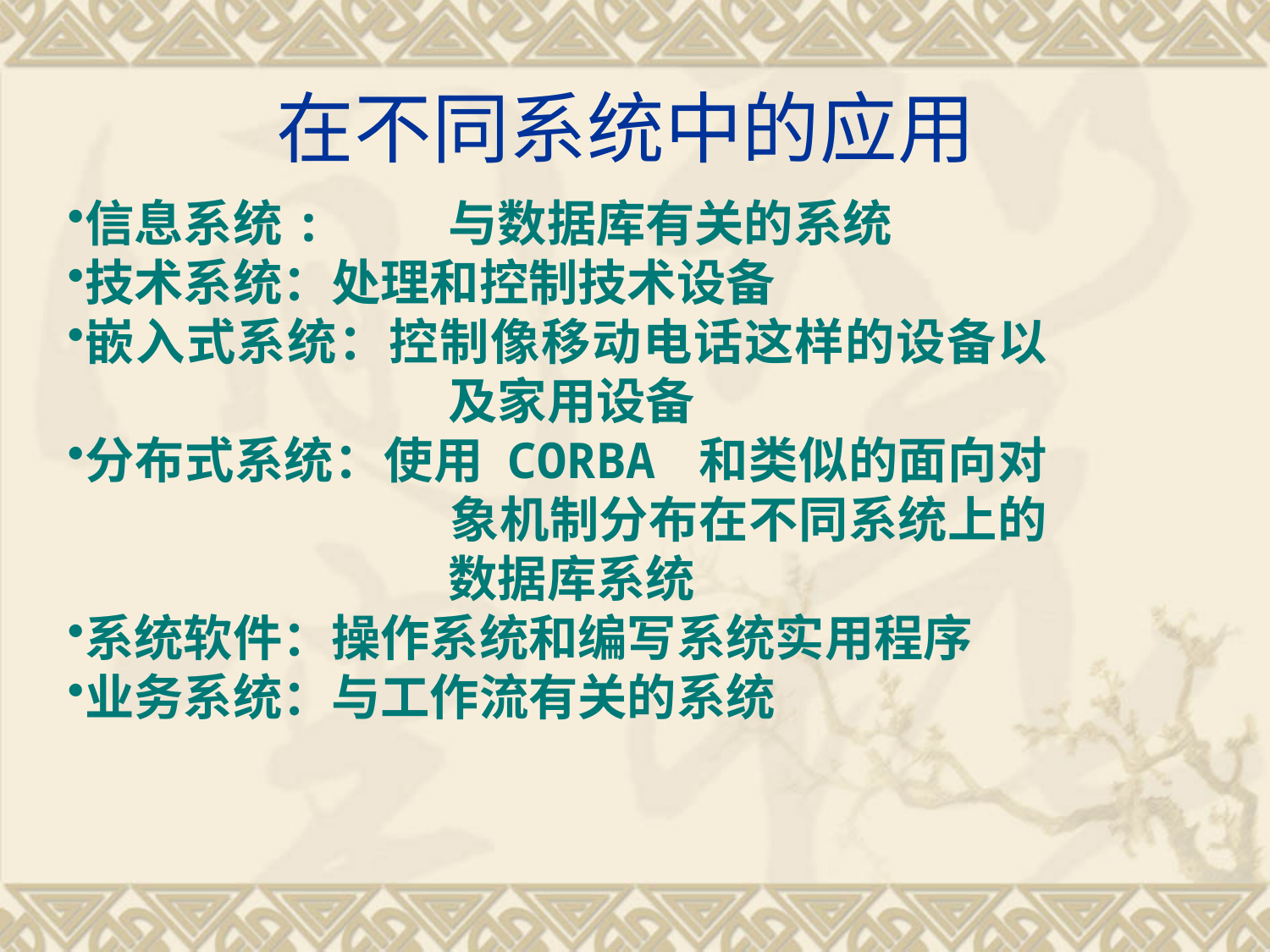

# 在不同系统中的应用
信息系统:	与数据库有关的系统
技术系统：处理和控制技术设备
嵌入式系统：控制像移动电话这样的设备以			及家用设备
分布式系统：使用 CORBA 和类似的面向对			象机制分布在不同系统上的			数据库系统
系统软件：操作系统和编写系统实用程序
业务系统：与工作流有关的系统